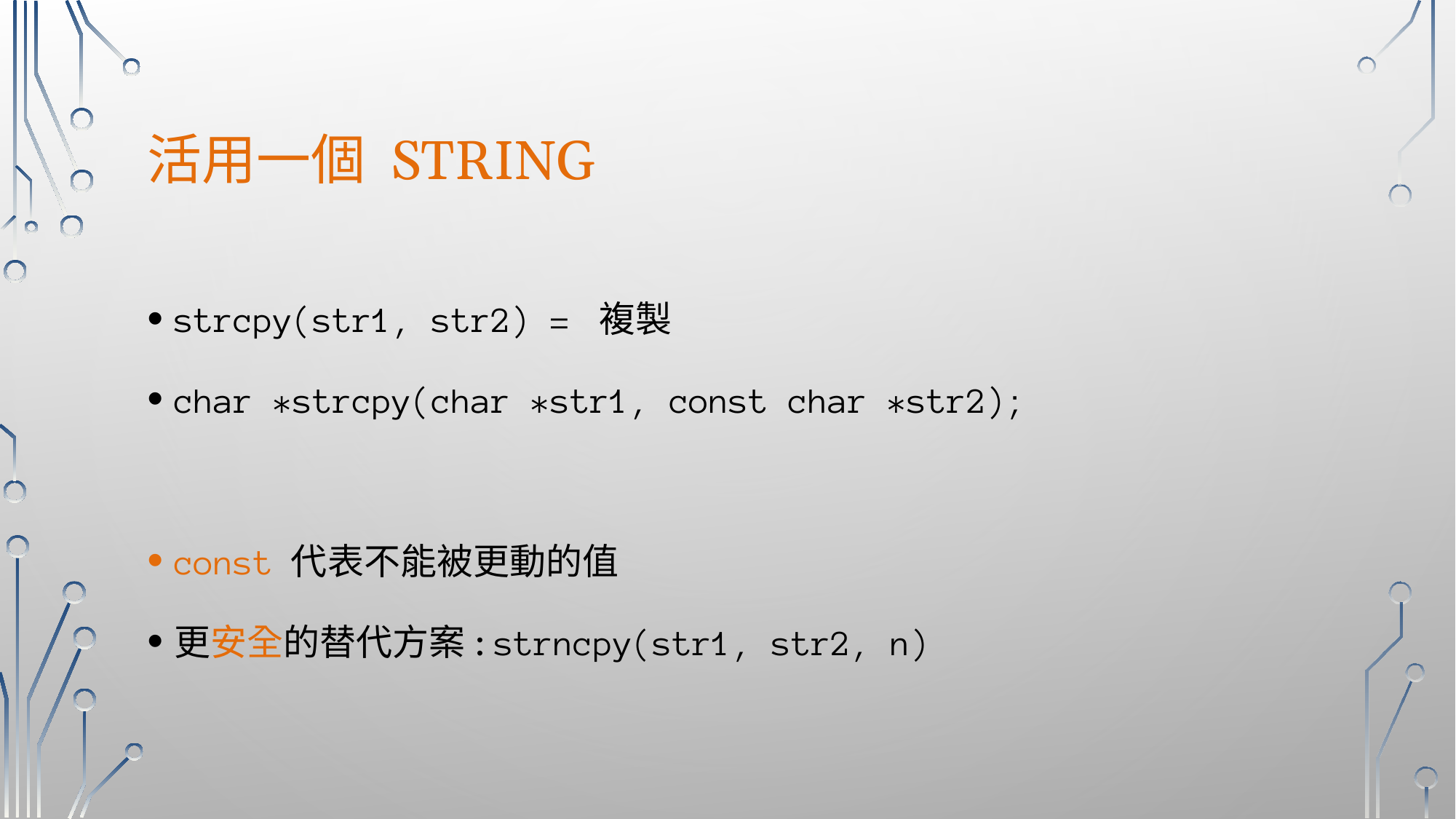

# 活用一個 string
strcpy(str1, str2) = 複製
char *strcpy(char *str1, const char *str2);

const 代表不能被更動的值
更安全的替代方案: strncpy(str1, str2, n)